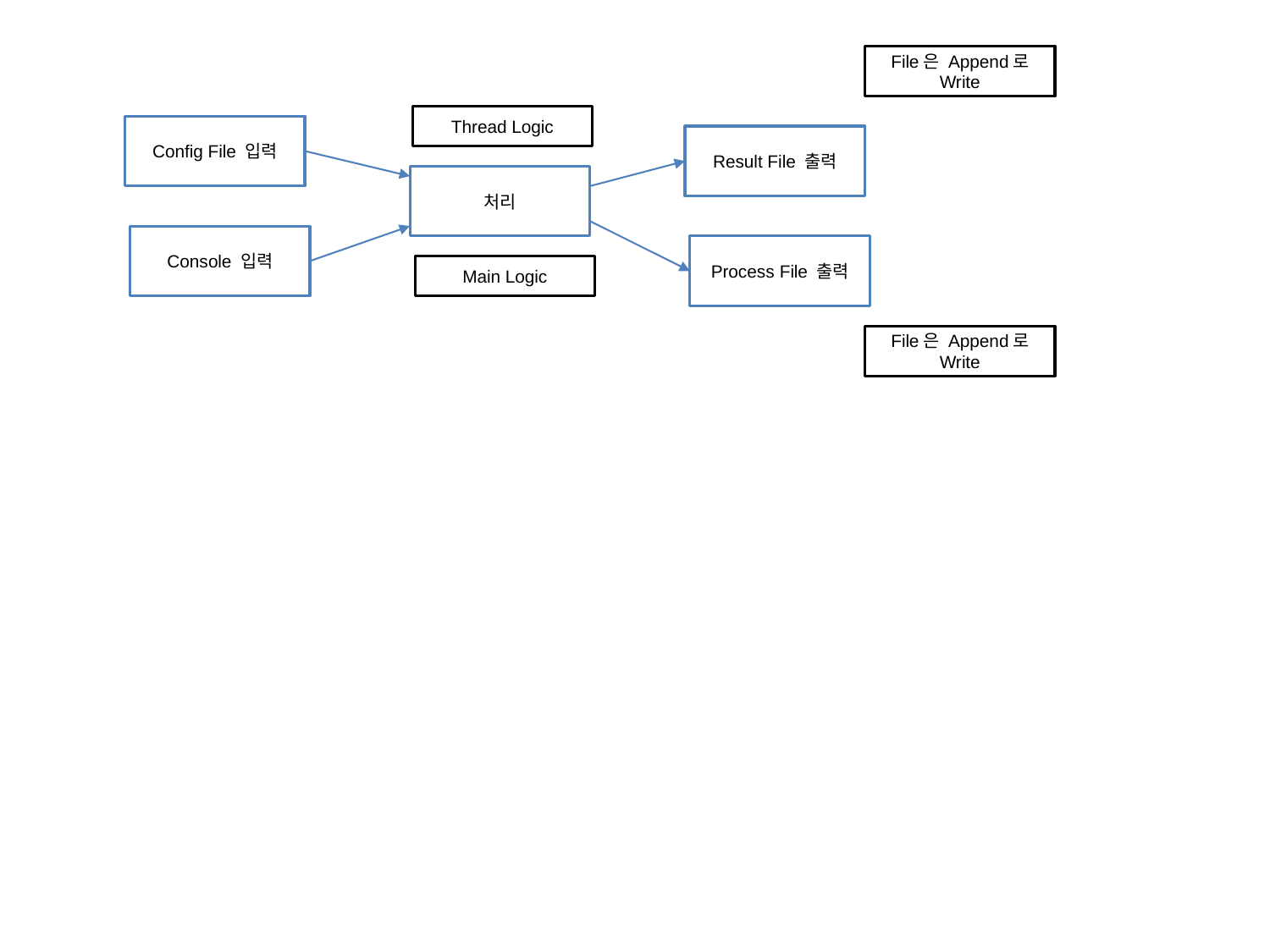

File은 Append로 Write
Thread Logic
Config File 입력
Result File 출력
처리
Console 입력
Process File 출력
Main Logic
File은 Append로 Write